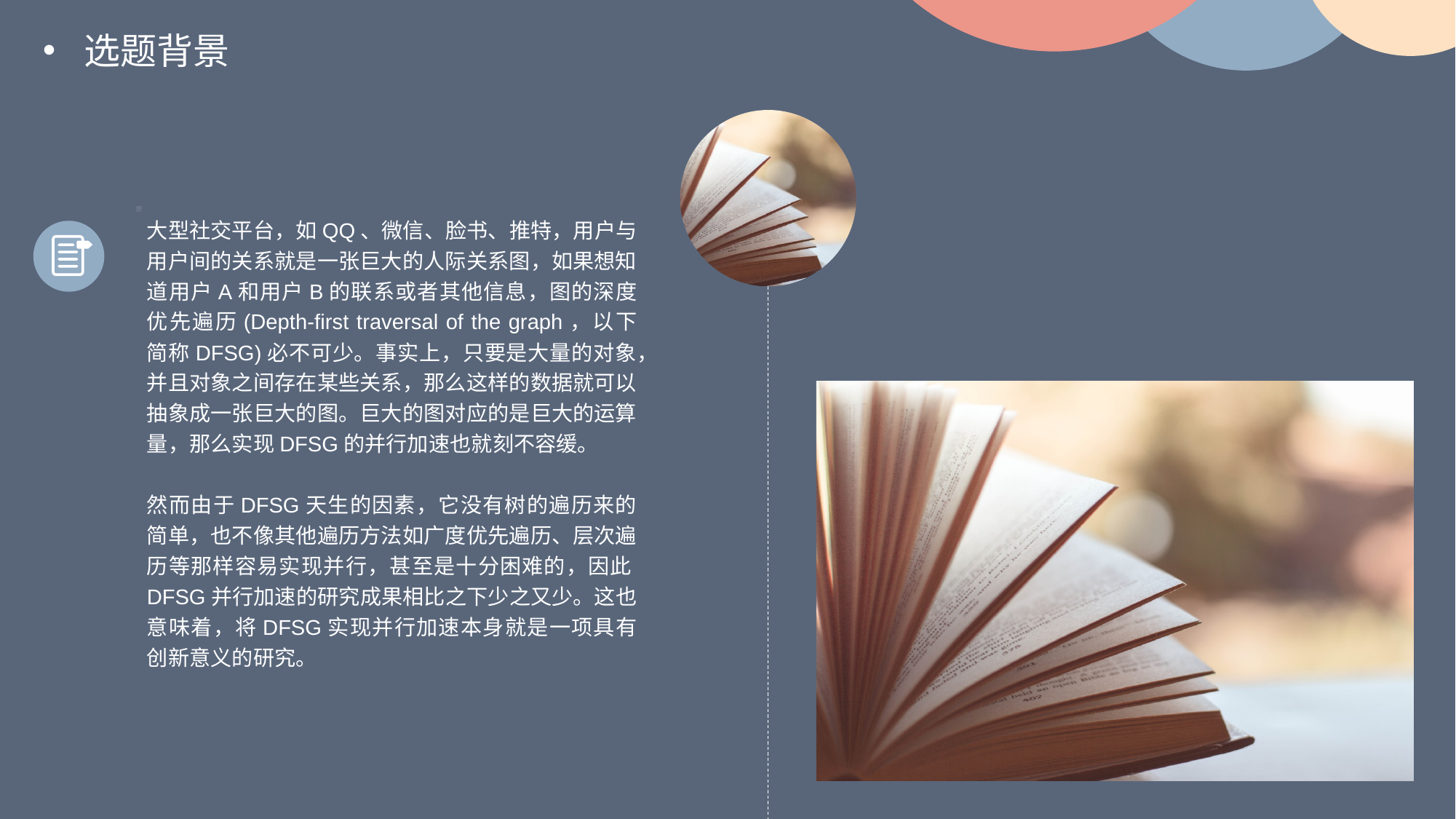

选题背景

大型社交平台，如QQ、微信、脸书、推特，用户与用户间的关系就是一张巨大的人际关系图，如果想知道用户A和用户B的联系或者其他信息，图的深度优先遍历(Depth-first traversal of the graph，以下简称DFSG)必不可少。事实上，只要是大量的对象，并且对象之间存在某些关系，那么这样的数据就可以抽象成一张巨大的图。巨大的图对应的是巨大的运算量，那么实现DFSG的并行加速也就刻不容缓。

然而由于DFSG天生的因素，它没有树的遍历来的简单，也不像其他遍历方法如广度优先遍历、层次遍历等那样容易实现并行，甚至是十分困难的，因此DFSG并行加速的研究成果相比之下少之又少。这也意味着，将DFSG实现并行加速本身就是一项具有创新意义的研究。